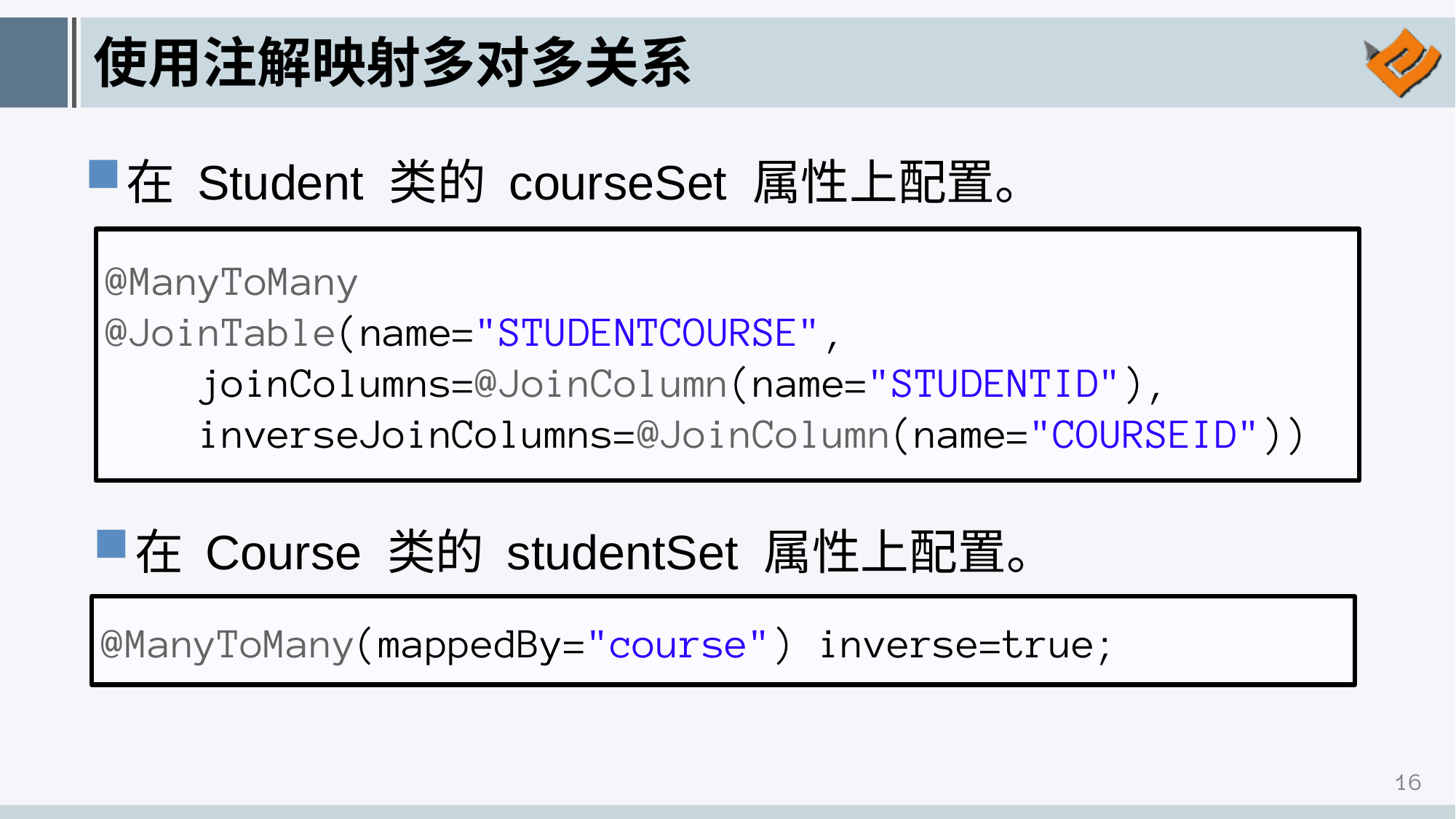

# 使用注解映射多对多关系
在 Student 类的 courseSet 属性上配置。
@ManyToMany
@JoinTable(name="STUDENTCOURSE",
    joinColumns=@JoinColumn(name="STUDENTID"),
    inverseJoinColumns=@JoinColumn(name="COURSEID"))
在 Course 类的 studentSet 属性上配置。
@ManyToMany(mappedBy="course") inverse=true;